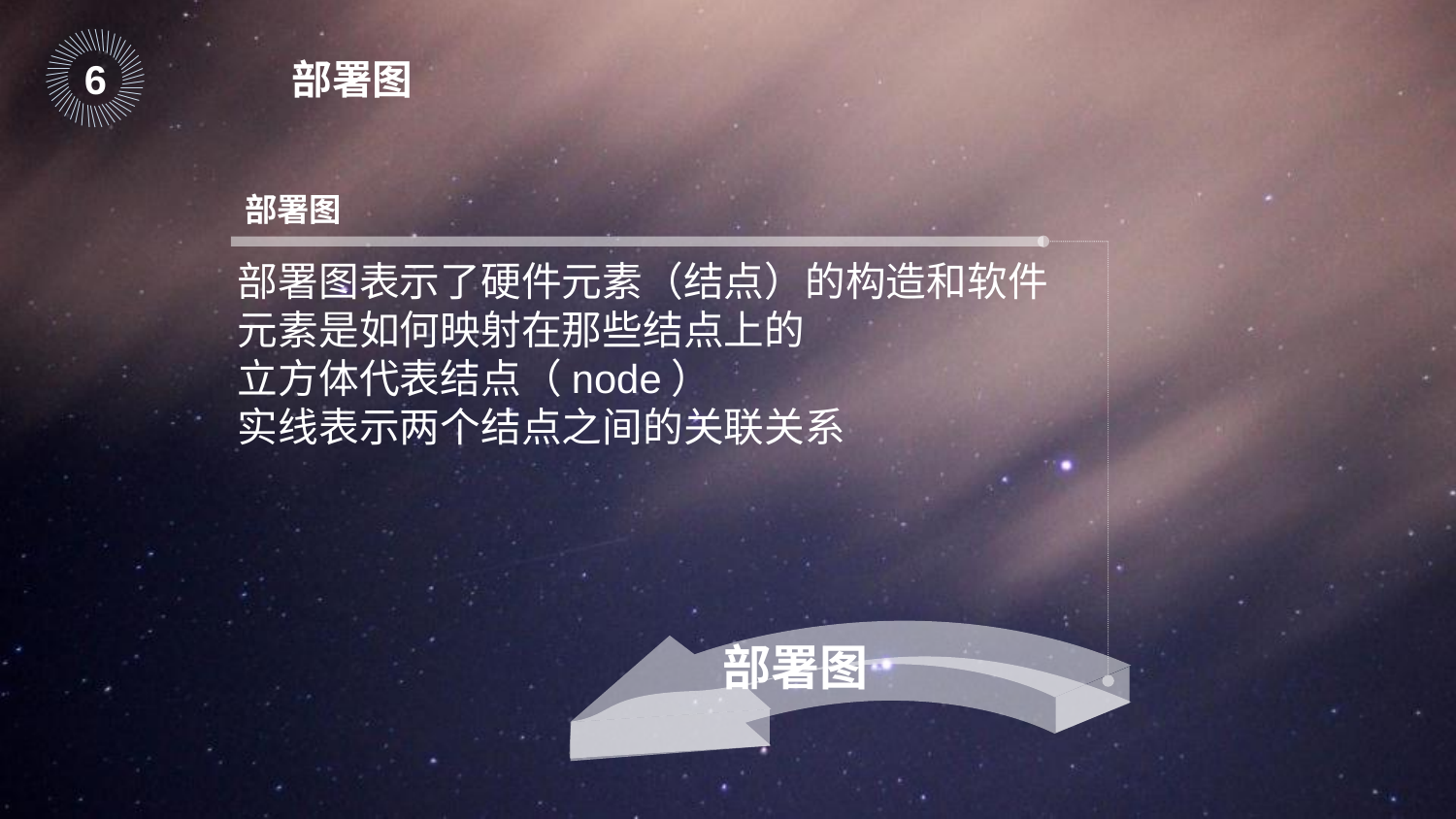

｜
｜
｜
｜
｜
｜
｜
｜
｜
｜
｜
｜
｜
｜
｜
｜
｜
｜
｜
｜
｜
｜
｜
｜
｜
｜
｜
｜
｜
｜
｜
｜
｜
｜
｜
｜
｜
｜
｜
｜
｜
｜
｜
｜
｜
｜
6
部署图
部署图

部署图表示了硬件元素（结点）的构造和软件元素是如何映射在那些结点上的
立方体代表结点（node）
实线表示两个结点之间的关联关系

部署图